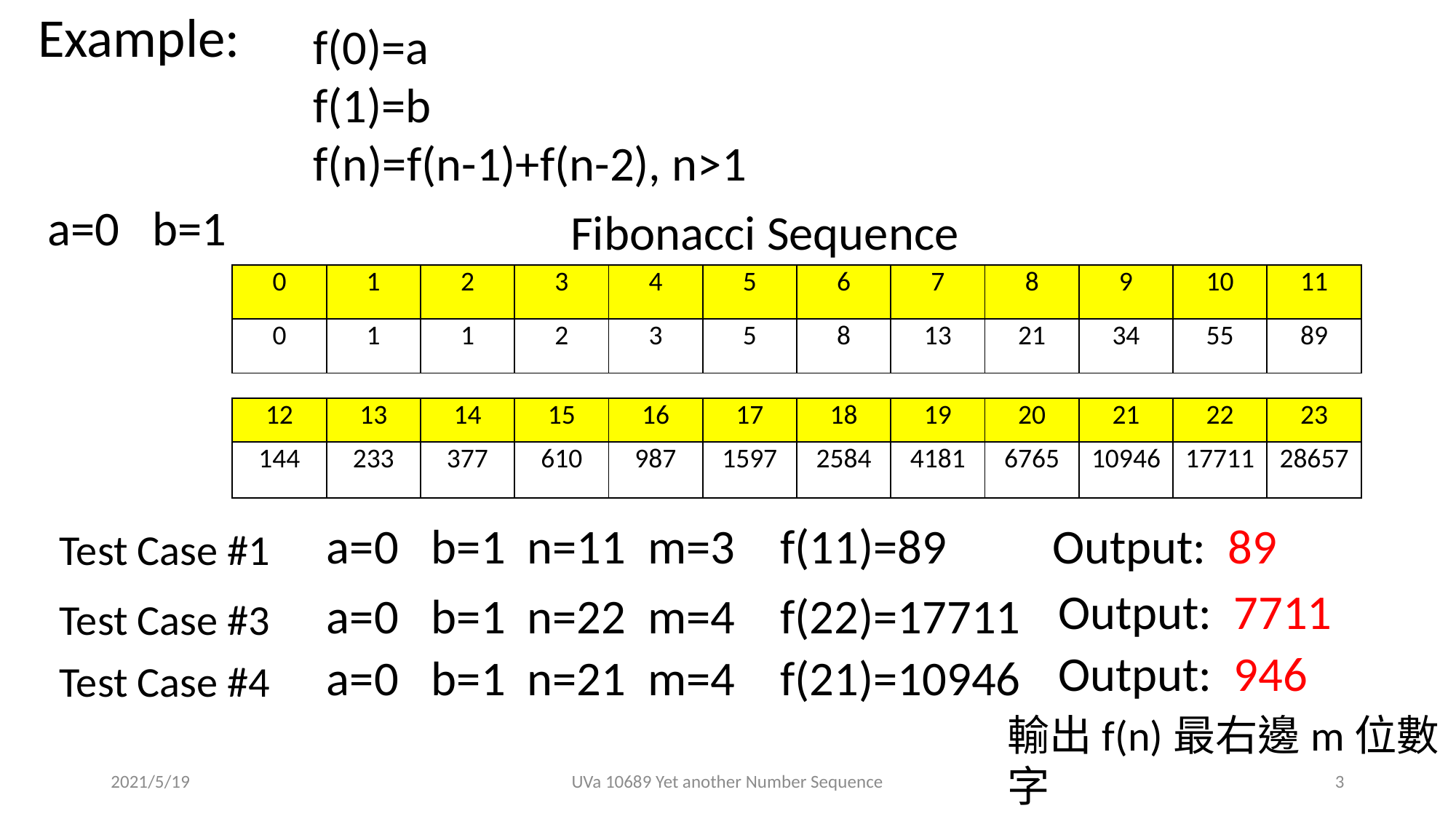

Example:
f(0)=a
f(1)=b
f(n)=f(n-1)+f(n-2), n>1
a=0   b=1
Fibonacci Sequence
| 0 | 1 | 2 | 3 | 4 | 5 | 6 | 7 | 8 | 9 | 10 | 11 |
| --- | --- | --- | --- | --- | --- | --- | --- | --- | --- | --- | --- |
| 0 | 1 | 1 | 2 | 3 | 5 | 8 | 13 | 21 | 34 | 55 | 89 |
| 12 | 13 | 14 | 15 | 16 | 17 | 18 | 19 | 20 | 21 | 22 | 23 |
| --- | --- | --- | --- | --- | --- | --- | --- | --- | --- | --- | --- |
| 144 | 233 | 377 | 610 | 987 | 1597 | 2584 | 4181 | 6765 | 10946 | 17711 | 28657 |
Output:  89
a=0   b=1  n=11  m=3
f(11)=89
Test Case #1
Output:  7711
a=0   b=1  n=22  m=4
f(22)=17711
Test Case #3
Output:  946
a=0   b=1  n=21  m=4
f(21)=10946
Test Case #4
輸出f(n)最右邊m位數字
2021/5/19
UVa 10689 Yet another Number Sequence
3